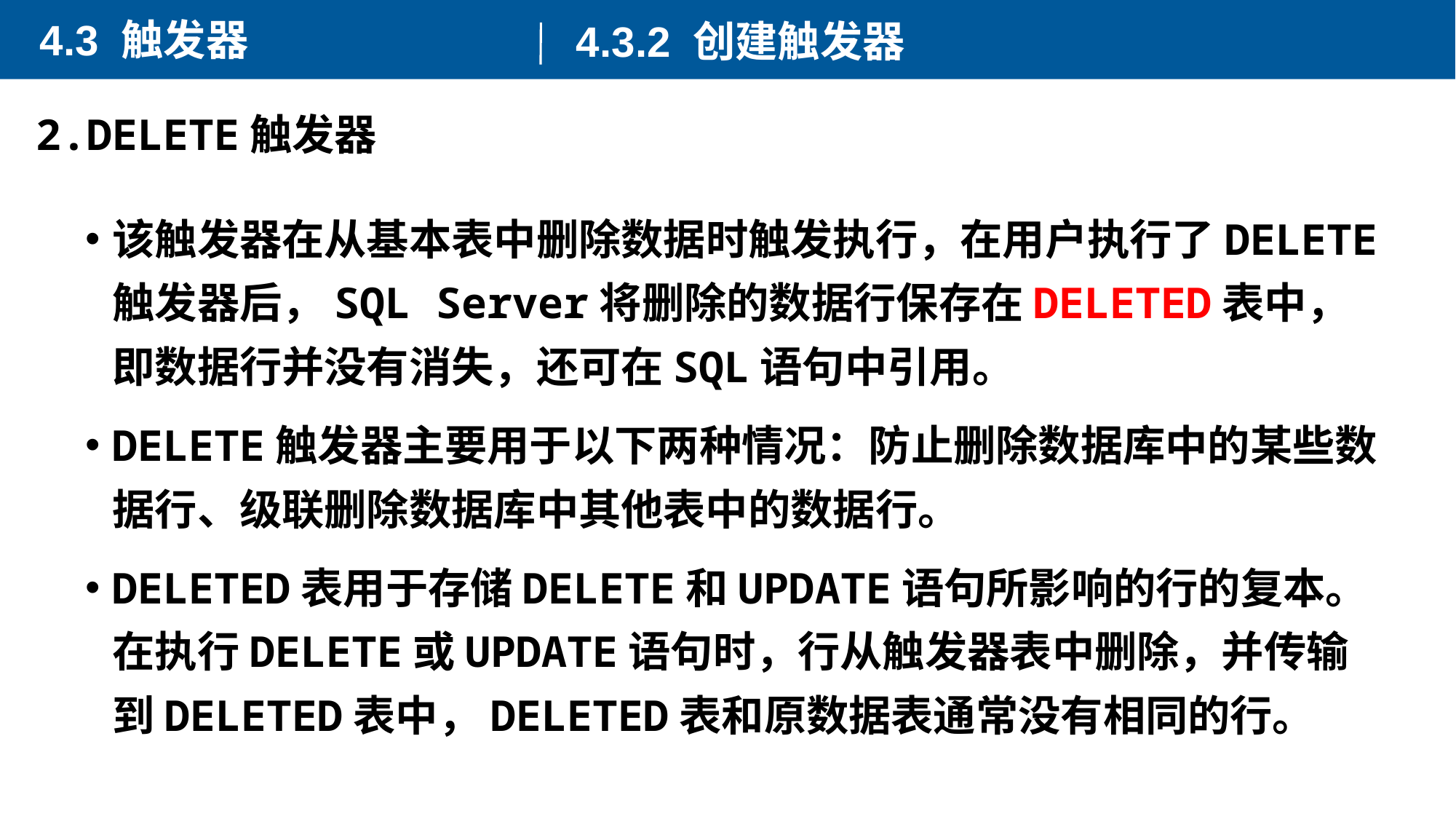

4.3 触发器
4.3.2 创建触发器
2.DELETE触发器
该触发器在从基本表中删除数据时触发执行，在用户执行了DELETE触发器后，SQL Server将删除的数据行保存在DELETED表中，即数据行并没有消失，还可在SQL语句中引用。
DELETE触发器主要用于以下两种情况：防止删除数据库中的某些数据行、级联删除数据库中其他表中的数据行。
DELETED表用于存储DELETE和UPDATE语句所影响的行的复本。在执行DELETE或UPDATE语句时，行从触发器表中删除，并传输到DELETED表中，DELETED表和原数据表通常没有相同的行。